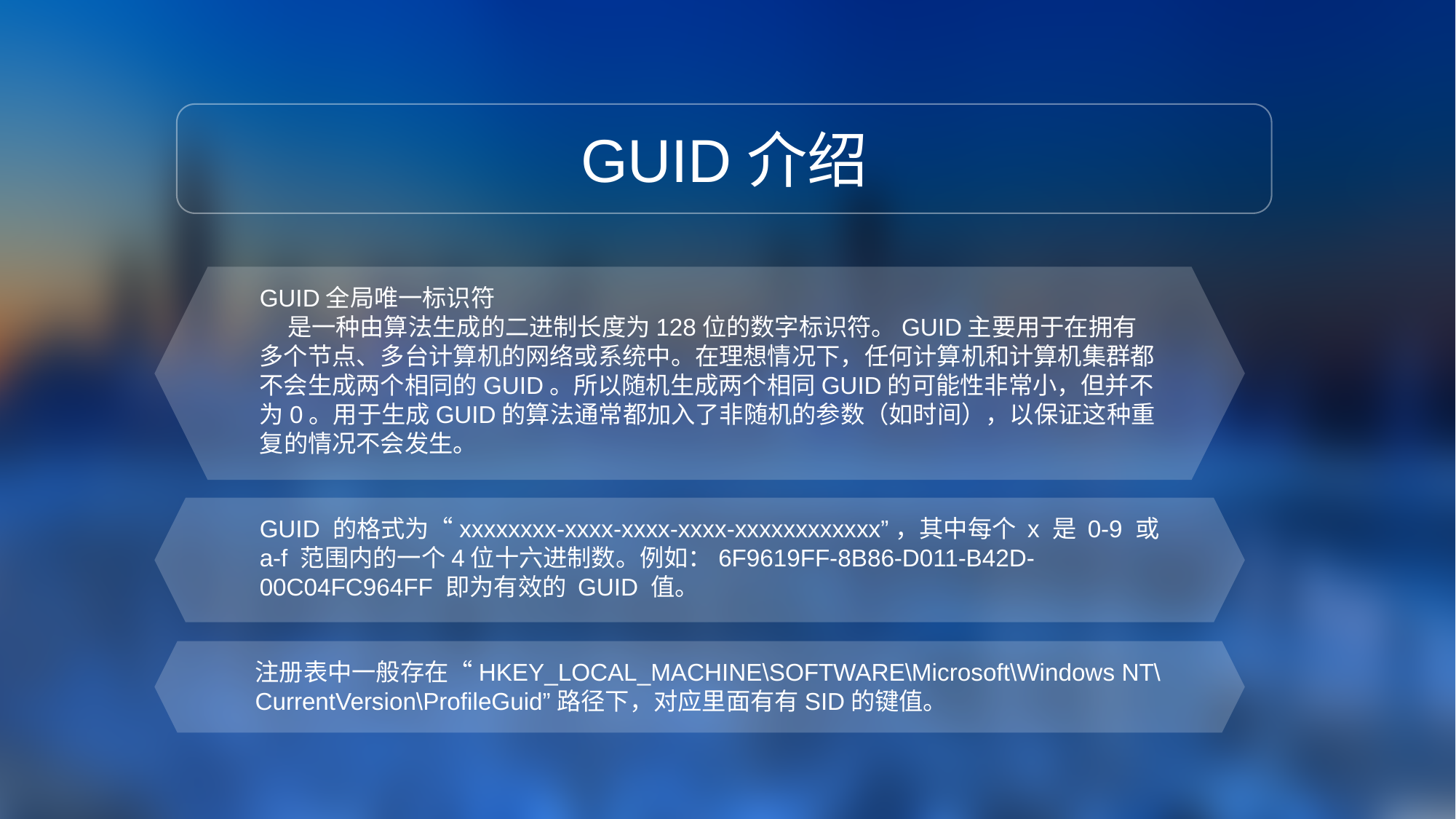

GUID介绍

GUID全局唯一标识符
    是一种由算法生成的二进制长度为128位的数字标识符。GUID主要用于在拥有多个节点、多台计算机的网络或系统中。在理想情况下，任何计算机和计算机集群都不会生成两个相同的GUID。所以随机生成两个相同GUID的可能性非常小，但并不为0。用于生成GUID的算法通常都加入了非随机的参数（如时间），以保证这种重复的情况不会发生。

GUID 的格式为“xxxxxxxx-xxxx-xxxx-xxxx-xxxxxxxxxxxx”，其中每个 x 是 0-9 或 a-f 范围内的一个4位十六进制数。例如：6F9619FF-8B86-D011-B42D-00C04FC964FF 即为有效的 GUID 值。

注册表中一般存在“HKEY_LOCAL_MACHINE\SOFTWARE\Microsoft\Windows NT\CurrentVersion\ProfileGuid”路径下，对应里面有有SID的键值。